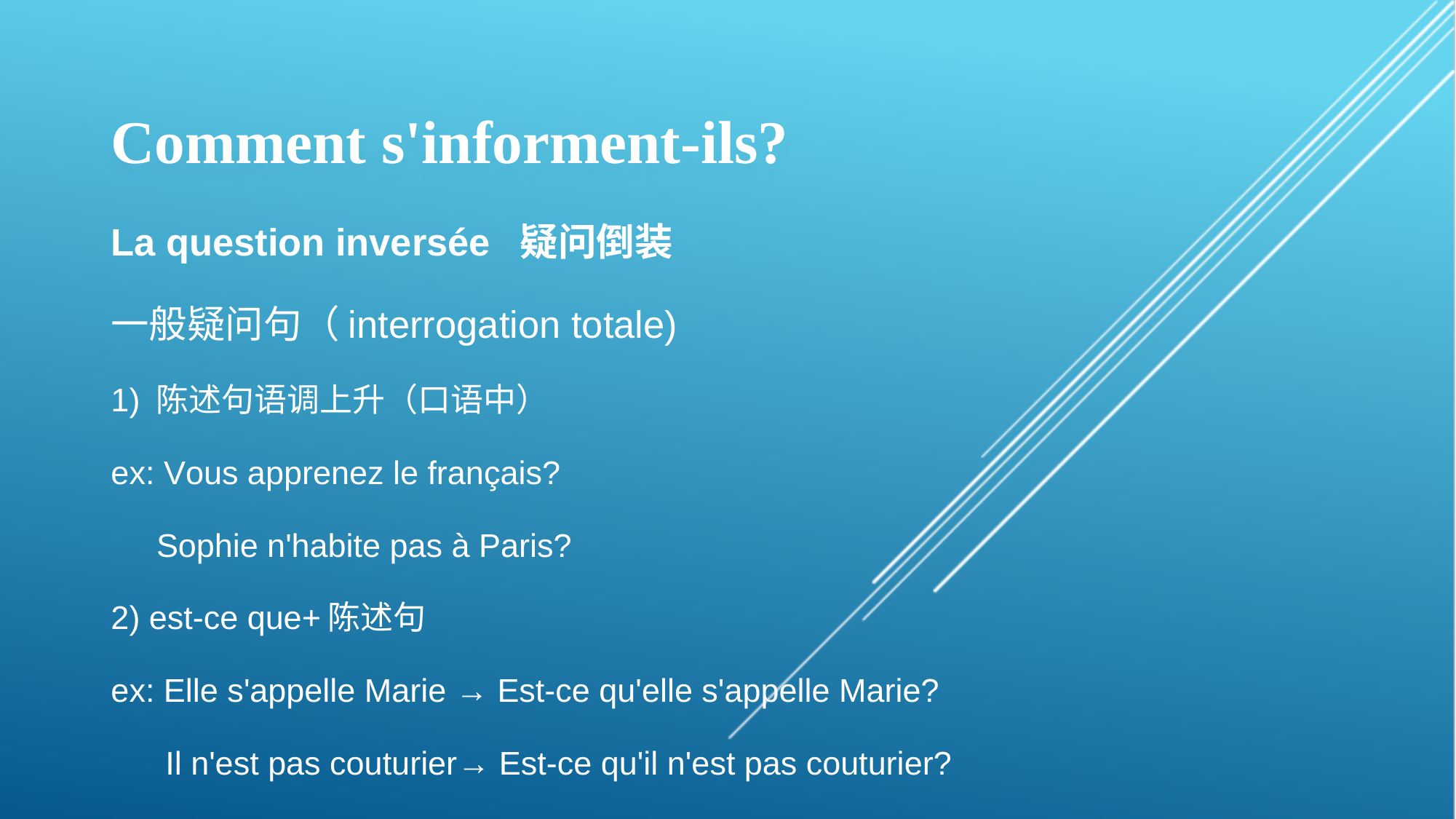

# Comment s'informent-ils?
La question inversée  疑问倒装
一般疑问句（interrogation totale)
1) 陈述句语调上升（口语中）
ex: Vous apprenez le français?
     Sophie n'habite pas à Paris?
2) est-ce que+陈述句
ex: Elle s'appelle Marie → Est-ce qu'elle s'appelle Marie?
      Il n'est pas couturier→ Est-ce qu'il n'est pas couturier?